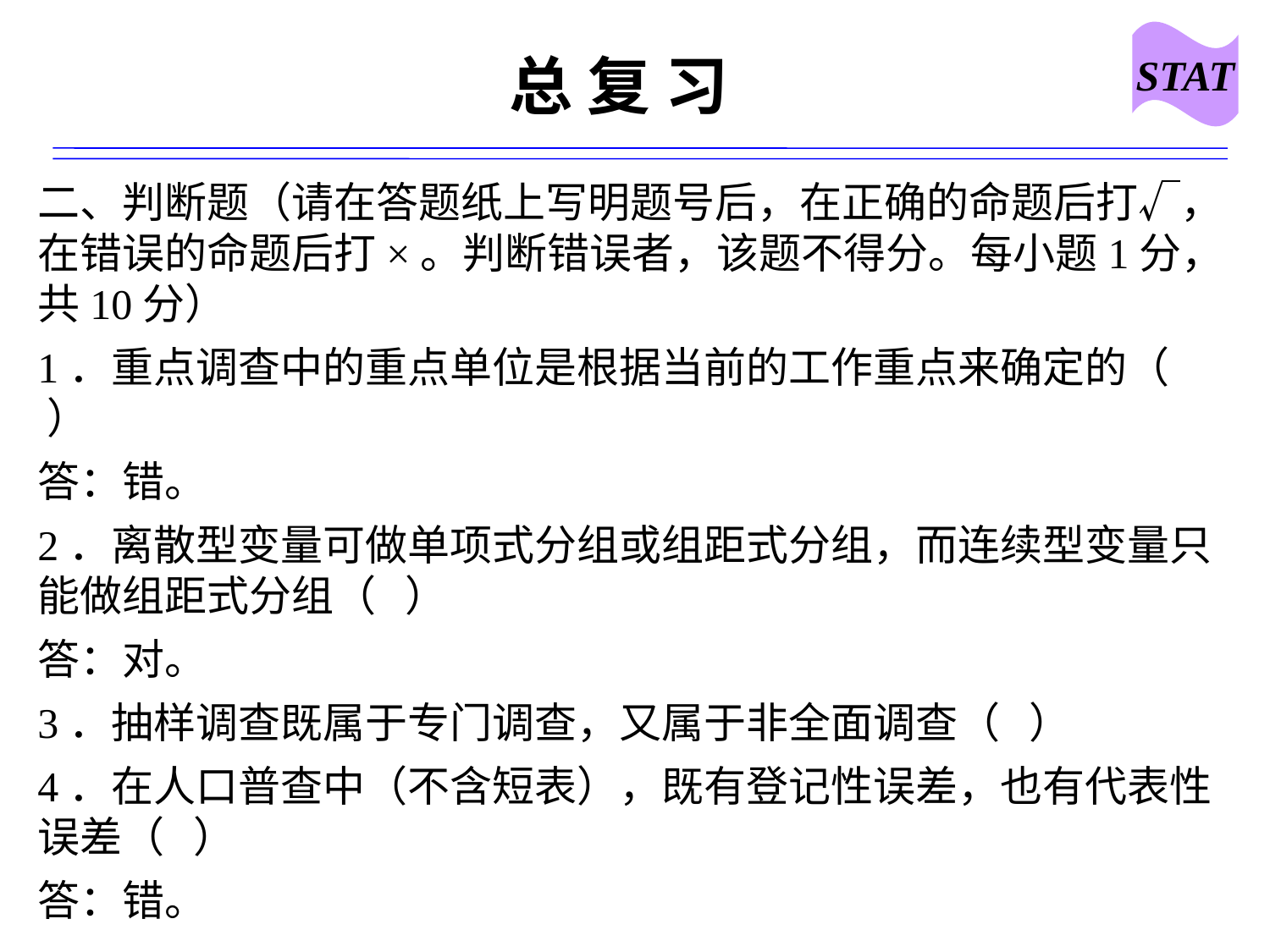

STAT
# 总 复 习

二、判断题（请在答题纸上写明题号后，在正确的命题后打√，在错误的命题后打×。判断错误者，该题不得分。每小题1分，共10分）
1．重点调查中的重点单位是根据当前的工作重点来确定的（   ）
答：错。
2．离散型变量可做单项式分组或组距式分组，而连续型变量只能做组距式分组（   ）
答：对。
3．抽样调查既属于专门调查，又属于非全面调查（   ）
4．在人口普查中（不含短表），既有登记性误差，也有代表性误差（   ）
答：错。